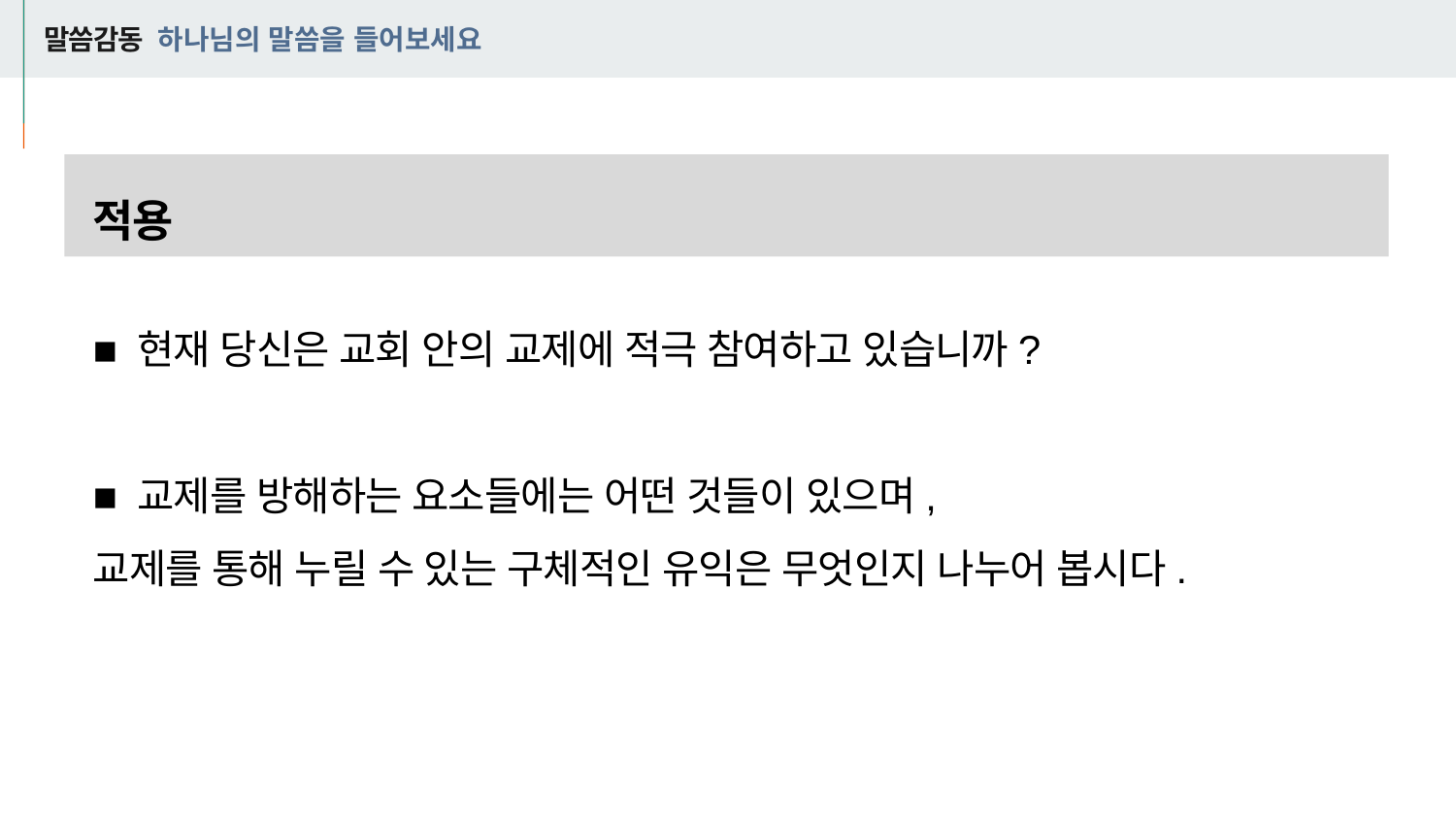

# 말씀감동  하나님의 말씀을 들어보세요
적용
■ 현재 당신은 교회 안의 교제에 적극 참여하고 있습니까?

■ 교제를 방해하는 요소들에는 어떤 것들이 있으며,
교제를 통해 누릴 수 있는 구체적인 유익은 무엇인지 나누어 봅시다.